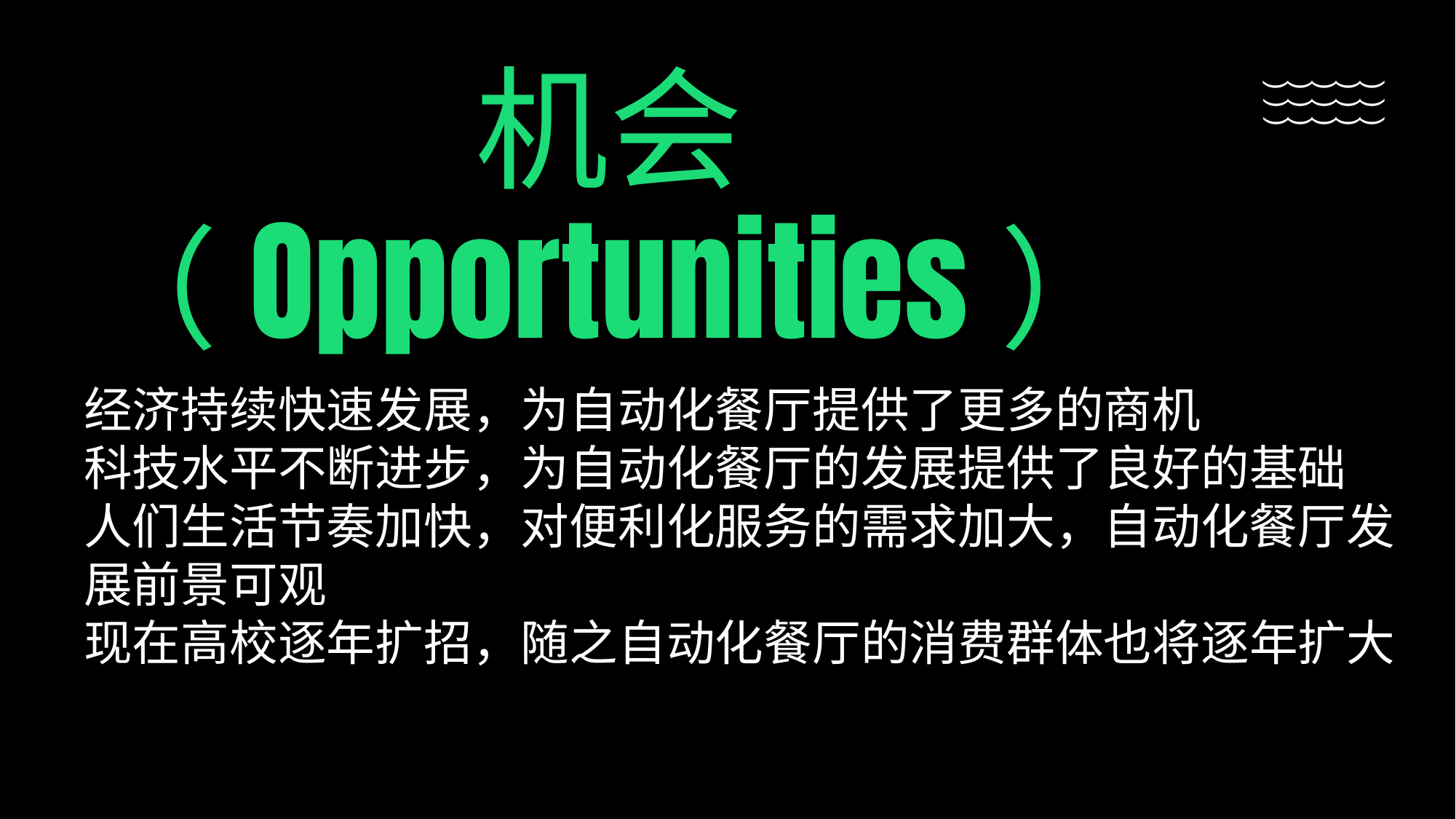

机会（Opportunities）
(
(
(
(
(
(
(
(
(
(
(
(
(
(
(
经济持续快速发展，为自动化餐厅提供了更多的商机
科技水平不断进步，为自动化餐厅的发展提供了良好的基础
人们生活节奏加快，对便利化服务的需求加大，自动化餐厅发展前景可观
现在高校逐年扩招，随之自动化餐厅的消费群体也将逐年扩大